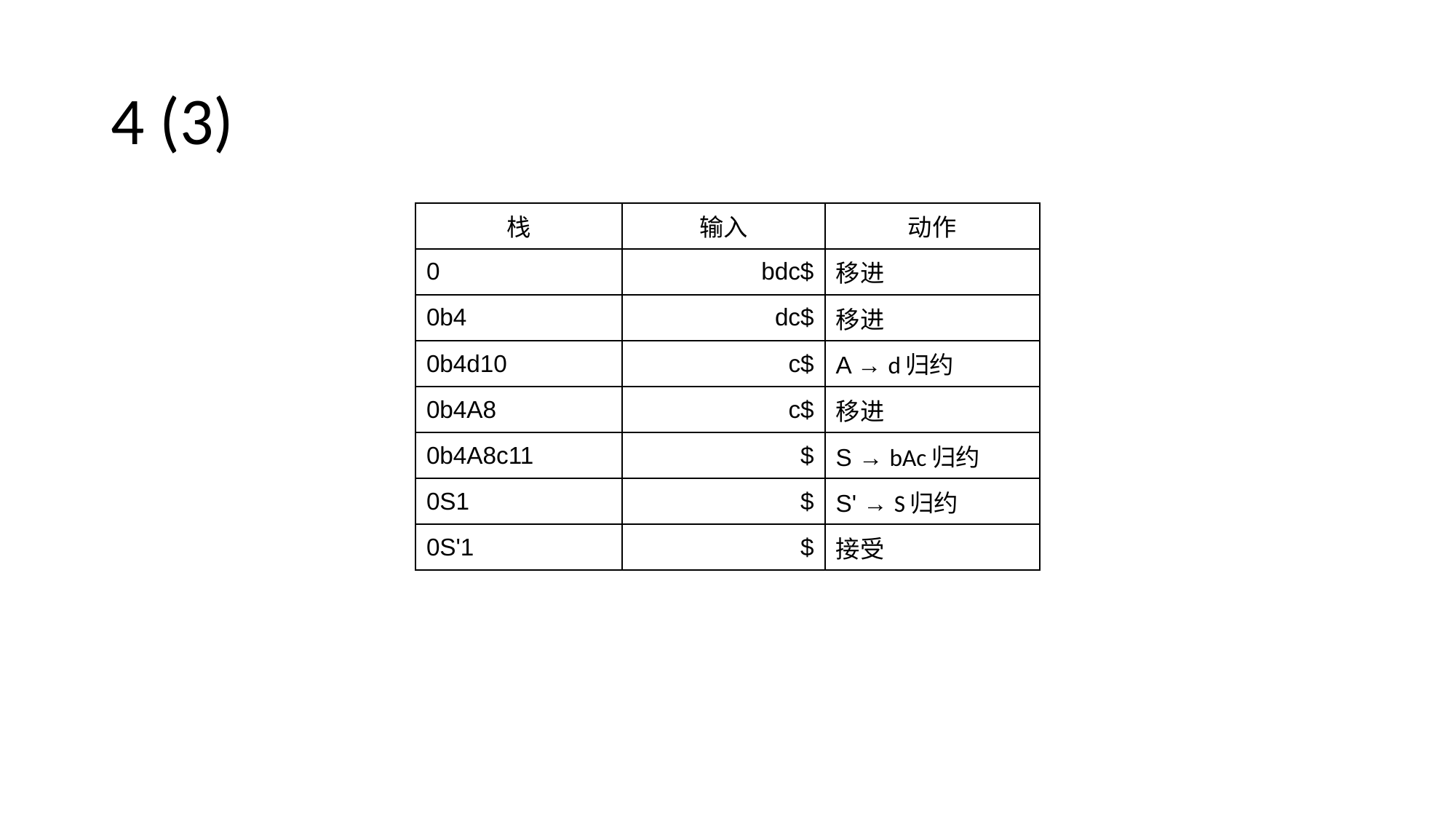

# 4 (3)
| 栈 | 输入 | 动作 |
| --- | --- | --- |
| 0 | bdc$ | 移进 |
| 0b4 | dc$ | 移进 |
| 0b4d10 | c$ | A → d归约 |
| 0b4A8 | c$ | 移进 |
| 0b4A8c11 | $ | S → bAc归约 |
| 0S1 | $ | S' → S归约 |
| 0S'1 | $ | 接受 |